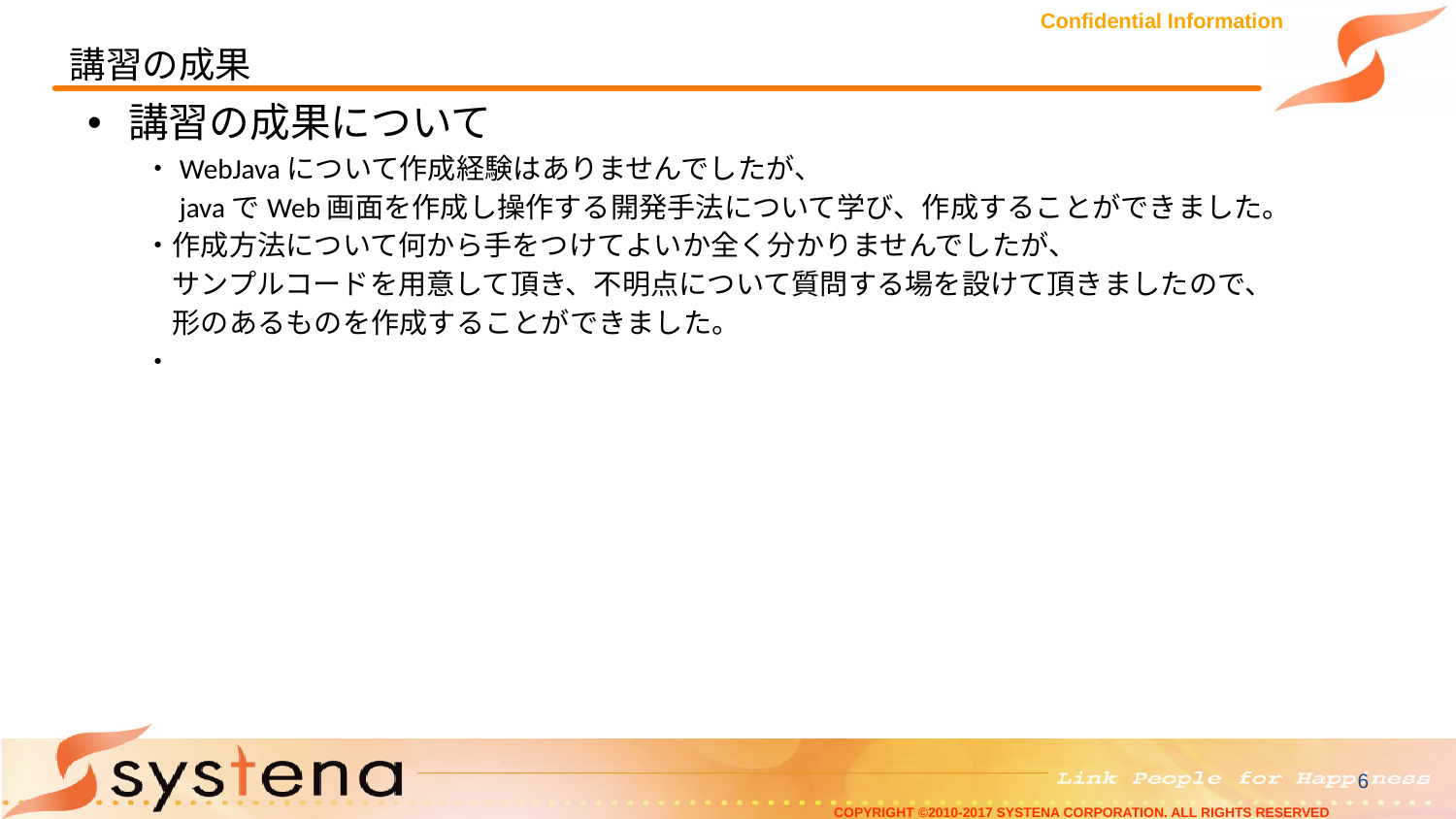

# 講習の成果
講習の成果について
　　・WebJavaについて作成経験はありませんでしたが、
　　　javaでWeb画面を作成し操作する開発手法について学び、作成することができました。
　　・作成方法について何から手をつけてよいか全く分かりませんでしたが、
　　　サンプルコードを用意して頂き、不明点について質問する場を設けて頂きましたので、
　　　形のあるものを作成することができました。
　　・

6